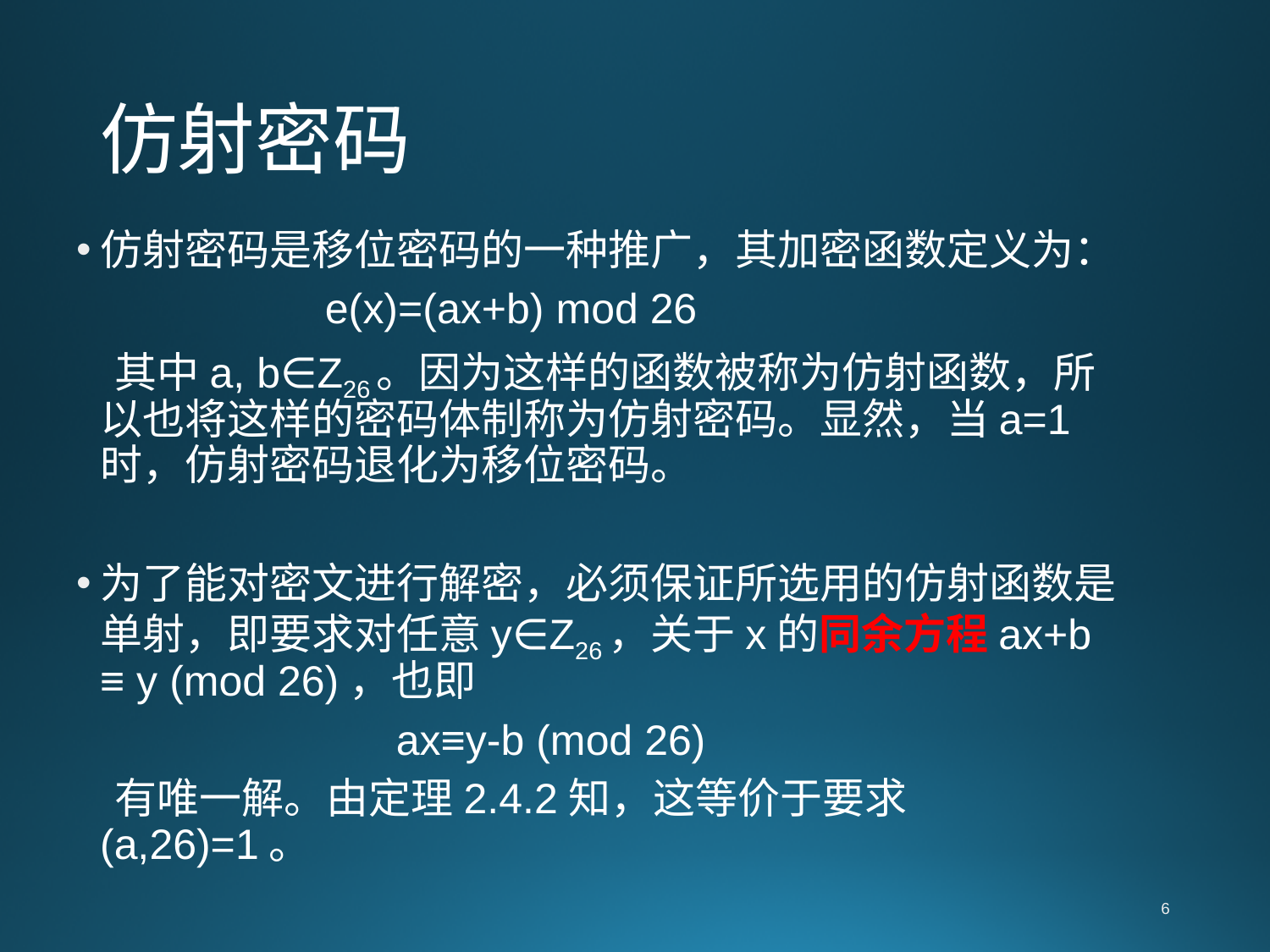

# 仿射密码
仿射密码是移位密码的一种推广，其加密函数定义为：
                     e(x)=(ax+b) mod 26
   其中a, b∈Z26。因为这样的函数被称为仿射函数，所以也将这样的密码体制称为仿射密码。显然，当a=1时，仿射密码退化为移位密码。

为了能对密文进行解密，必须保证所选用的仿射函数是单射，即要求对任意y∈Z26，关于x的同余方程ax+b ≡ y (mod 26)，也即
                           ax≡y-b (mod 26)
   有唯一解。由定理2.4.2知，这等价于要求(a,26)=1。
6